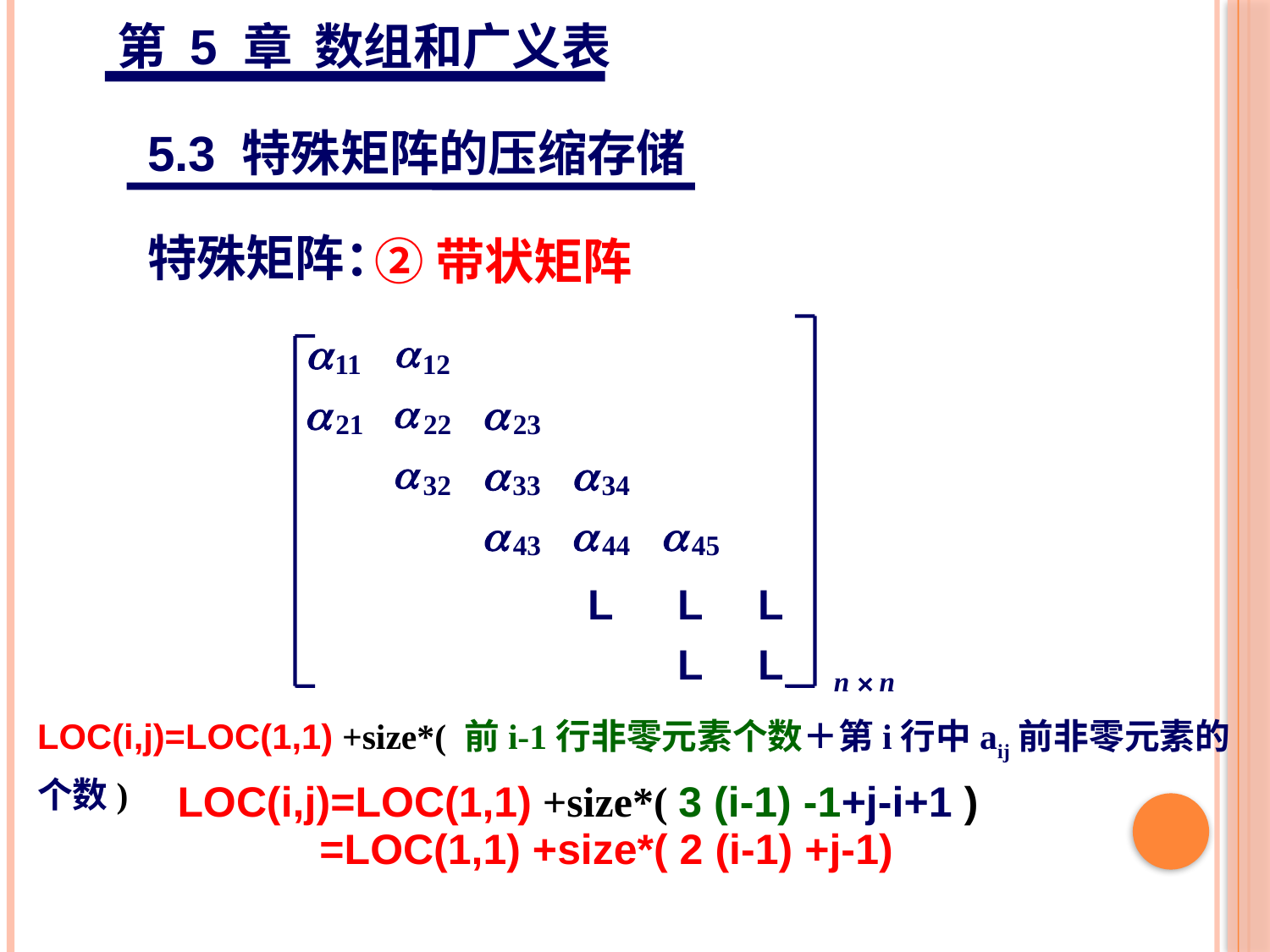

第 5 章  数组和广义表

5.3 特殊矩阵的压缩存储

特殊矩阵：
②带状矩阵

α
α

11
12
α
α
α
21
22
23
α
α
α
32
33
34
α
α
α
43
44
45
L
L
L
L
L
n
n
×
LOC(i,j)=LOC(1,1) +size*( 前i-1行非零元素个数＋第i行中aij前非零元素的个数)
LOC(i,j)=LOC(1,1) +size*( 3 (i-1) -1+j-i+1 )
=LOC(1,1) +size*( 2 (i-1) +j-1)
14